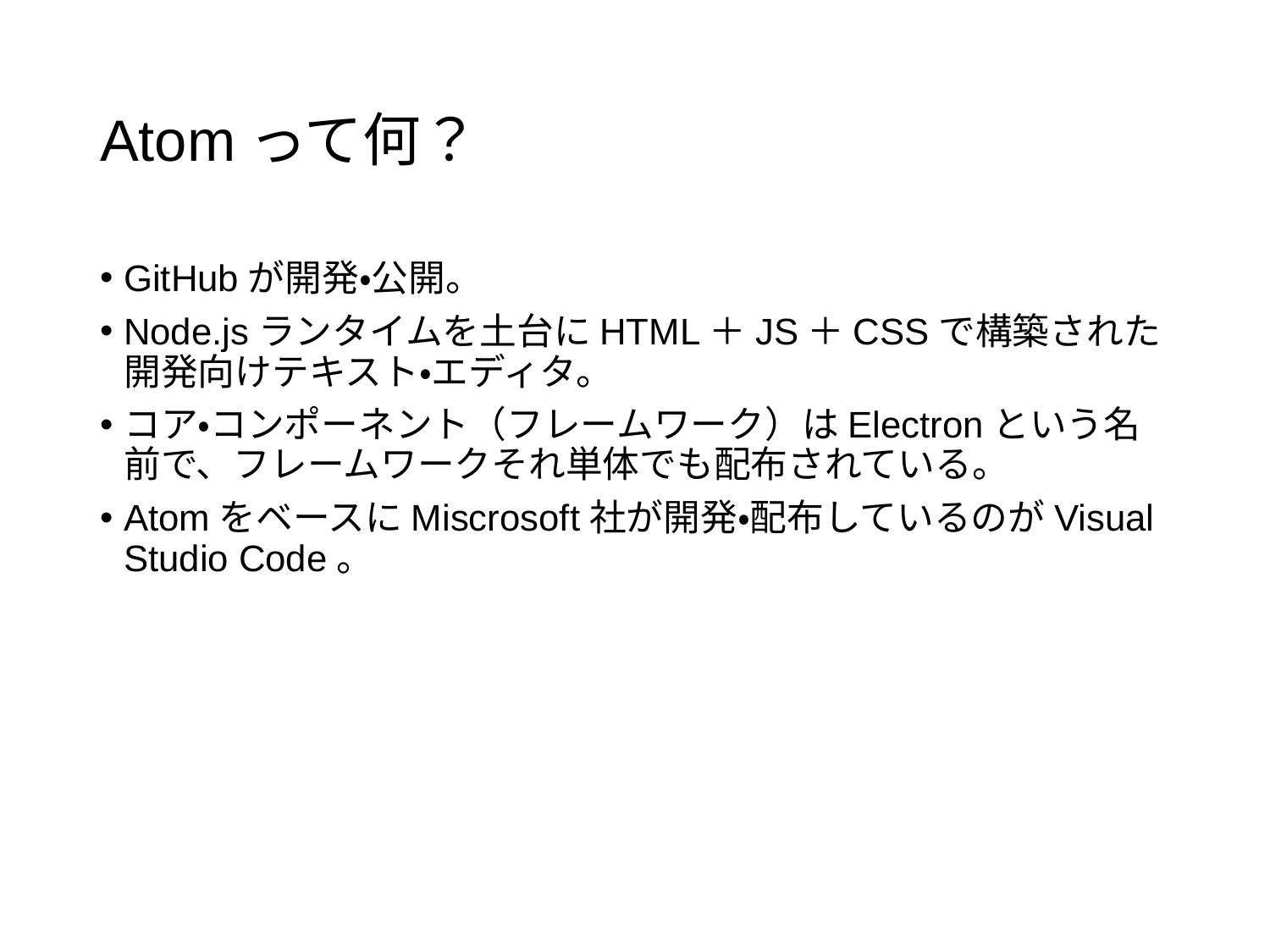

# Atomって何？
GitHubが開発・公開。
Node.jsランタイムを土台にHTML＋JS＋CSSで構築された開発向けテキスト・エディタ。
コア・コンポーネント（フレームワーク）はElectronという名前で、フレームワークそれ単体でも配布されている。
AtomをベースにMiscrosoft社が開発・配布しているのがVisual Studio Code。